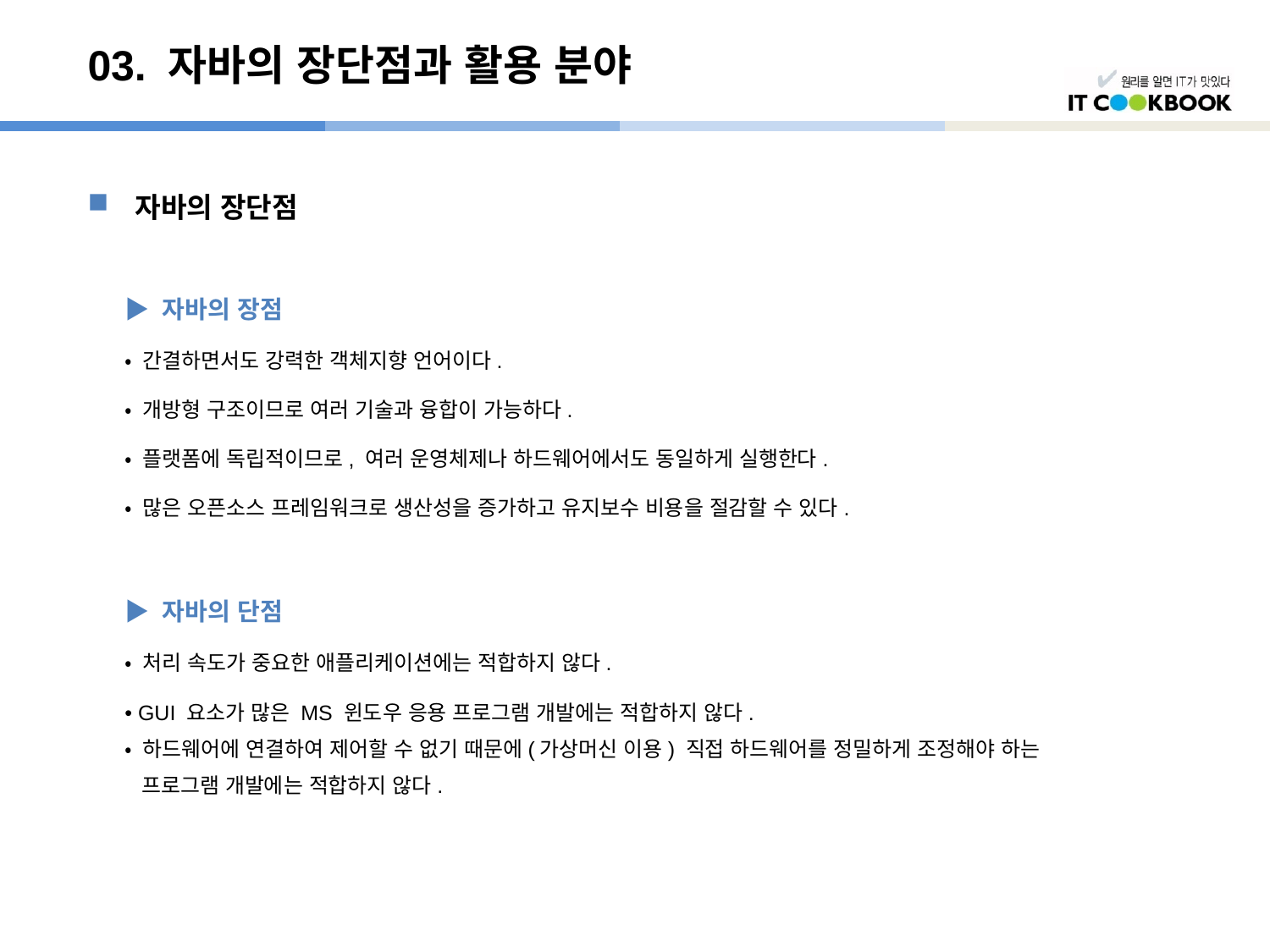

# 03. 자바의 장단점과 활용 분야
자바의 장단점

▶ 자바의 장점
• 간결하면서도 강력한 객체지향 언어이다.
• 개방형 구조이므로 여러 기술과 융합이 가능하다.
• 플랫폼에 독립적이므로, 여러 운영체제나 하드웨어에서도 동일하게 실행한다.
• 많은 오픈소스 프레임워크로 생산성을 증가하고 유지보수 비용을 절감할 수 있다.

▶ 자바의 단점
• 처리 속도가 중요한 애플리케이션에는 적합하지 않다.
• GUI 요소가 많은 MS 윈도우 응용 프로그램 개발에는 적합하지 않다.
• 하드웨어에 연결하여 제어할 수 없기 때문에(가상머신 이용) 직접 하드웨어를 정밀하게 조정해야 하는
  프로그램 개발에는 적합하지 않다.